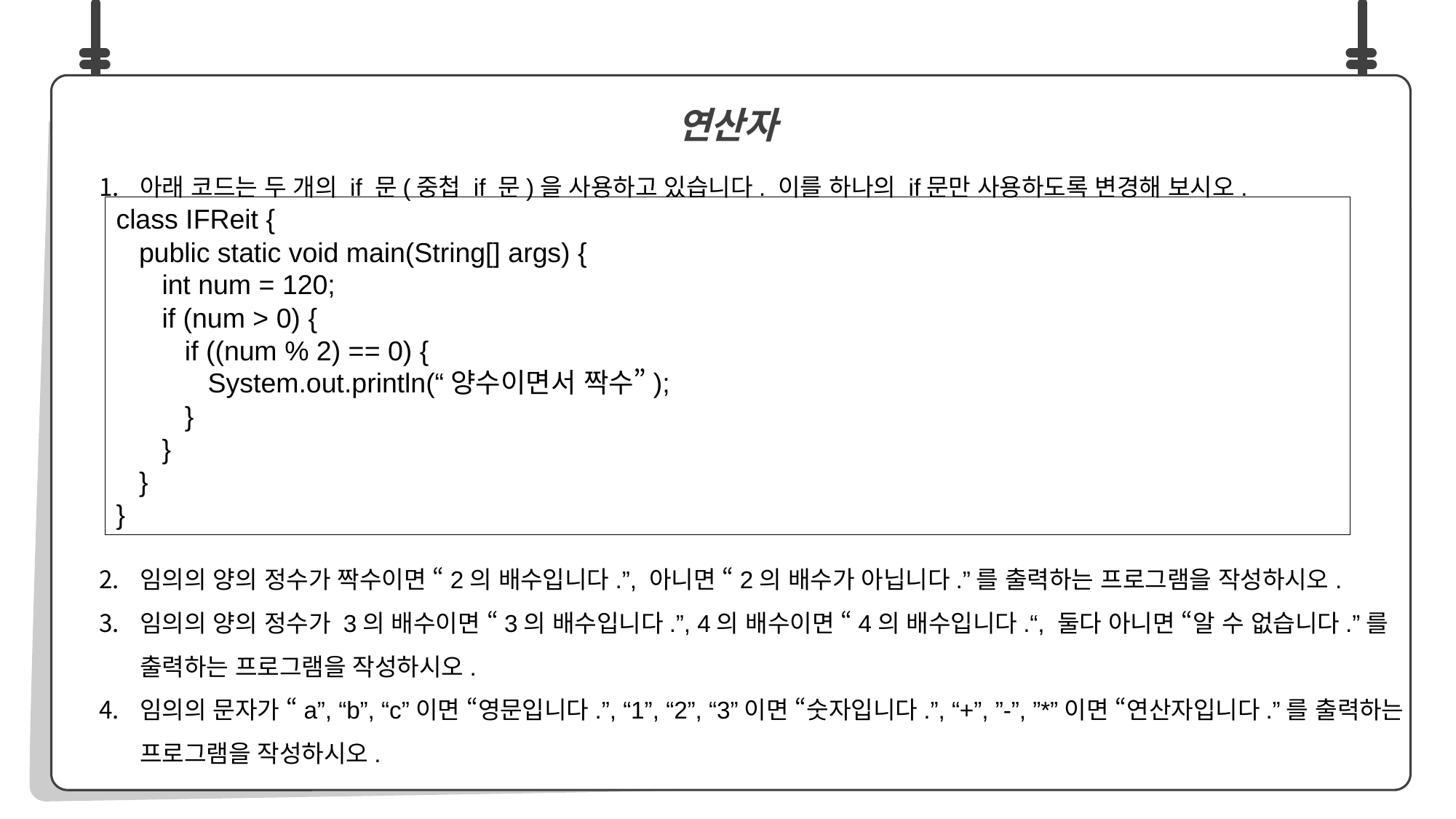

아래 코드는 두 개의 if 문(중첩 if 문)을 사용하고 있습니다. 이를 하나의 if문만 사용하도록 변경해 보시오.

임의의 양의 정수가 짝수이면 “2의 배수입니다.”, 아니면 “2의 배수가 아닙니다.”를 출력하는 프로그램을 작성하시오.
임의의 양의 정수가 3의 배수이면 “3의 배수입니다.”, 4의 배수이면 “4의 배수입니다.“, 둘다 아니면 “알 수 없습니다.”를 출력하는 프로그램을 작성하시오.
임의의 문자가 “a”, “b”, “c”이면 “영문입니다.”, “1”, “2”, “3”이면 “숫자입니다.”, “+”, ”-”, ”*”이면 “연산자입니다.”를 출력하는 프로그램을 작성하시오.
연산자

class IFReit {
   public static void main(String[] args) {
      int num = 120;
      if (num > 0) {
         if ((num % 2) == 0) {
            System.out.println(“양수이면서 짝수”);
         }
      }
   }
}